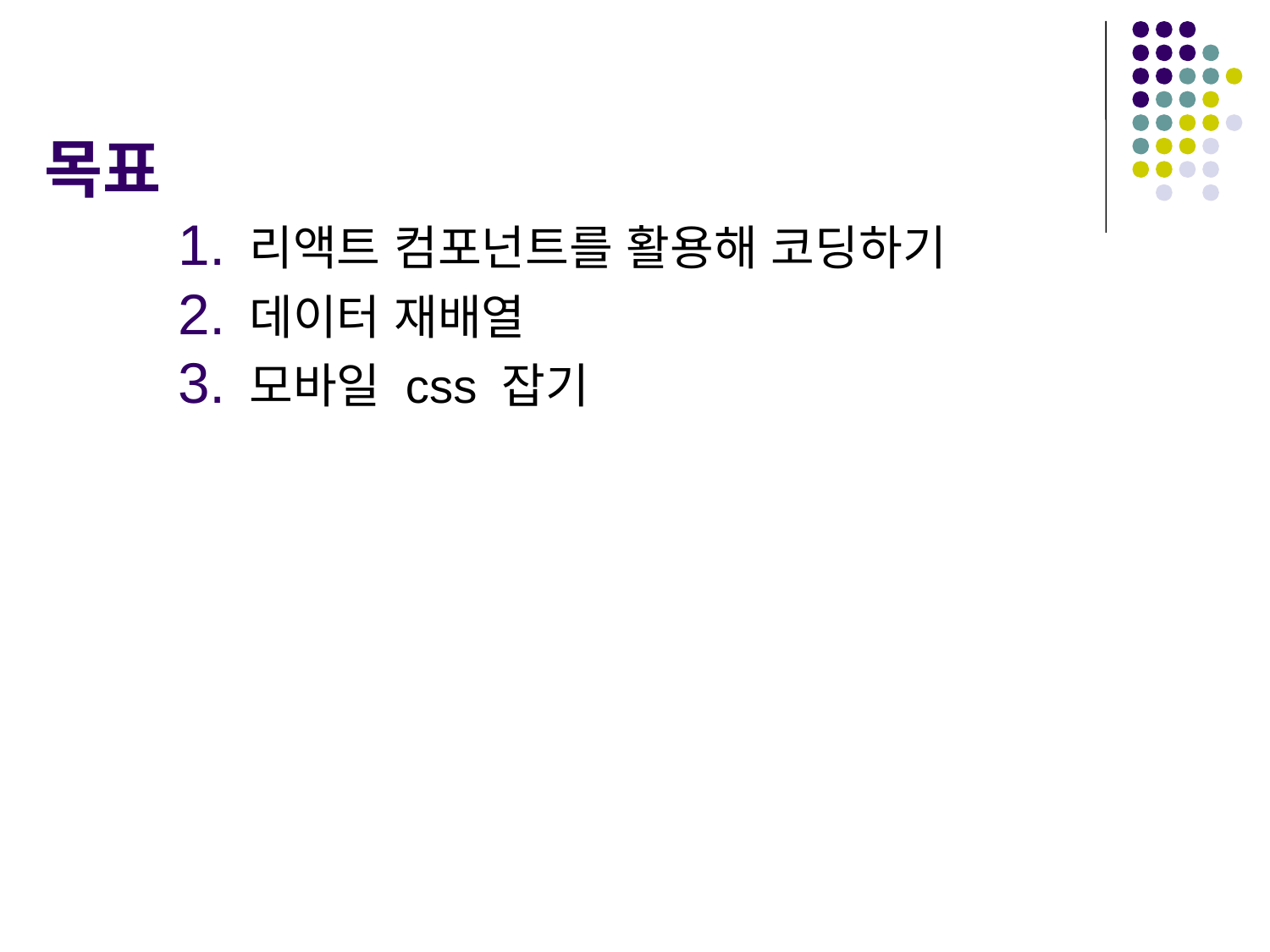

# 목표
리액트 컴포넌트를 활용해 코딩하기
데이터 재배열
모바일 css 잡기